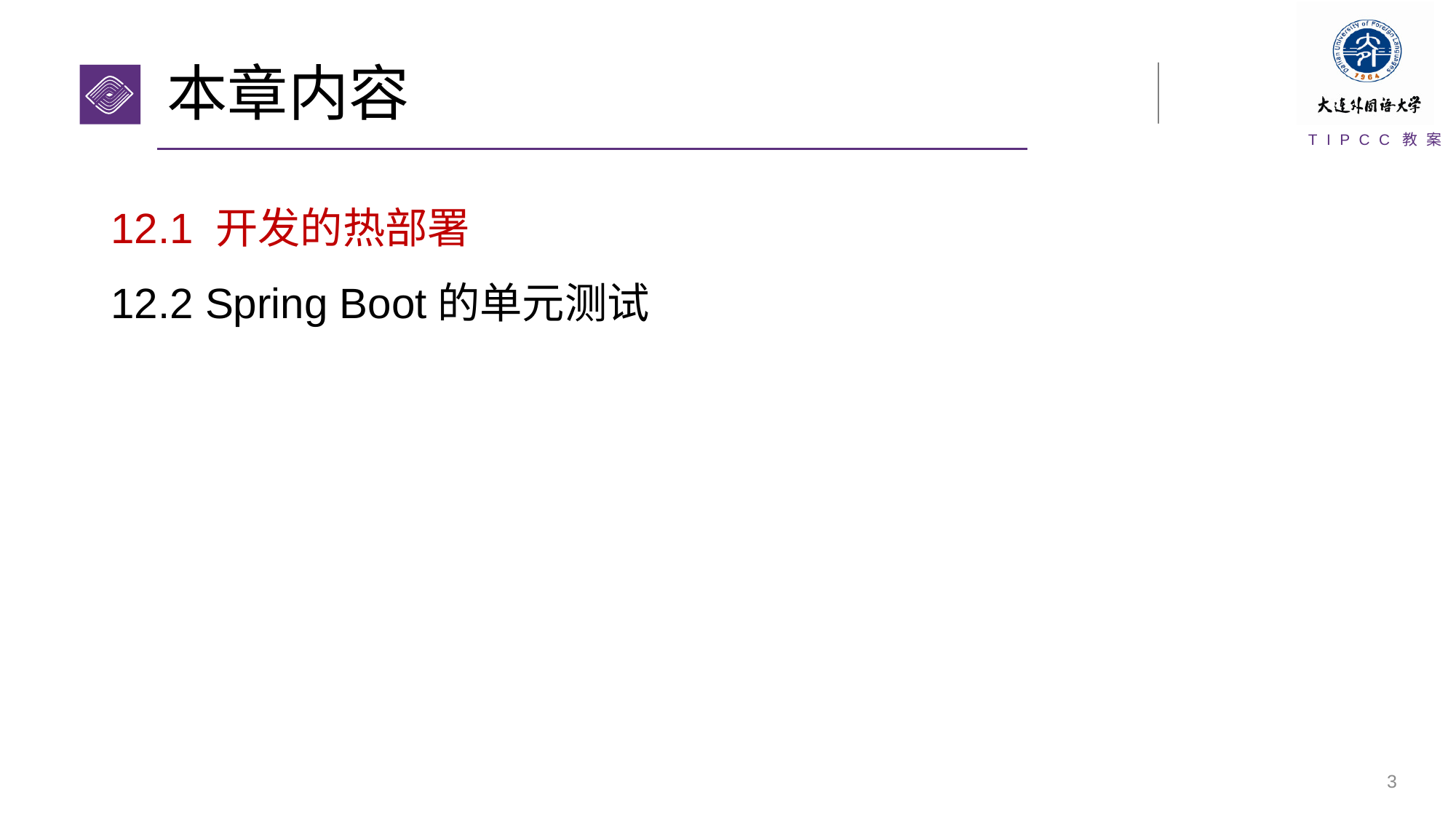

# 本章内容
12.1 开发的热部署
12.2 Spring Boot的单元测试
3